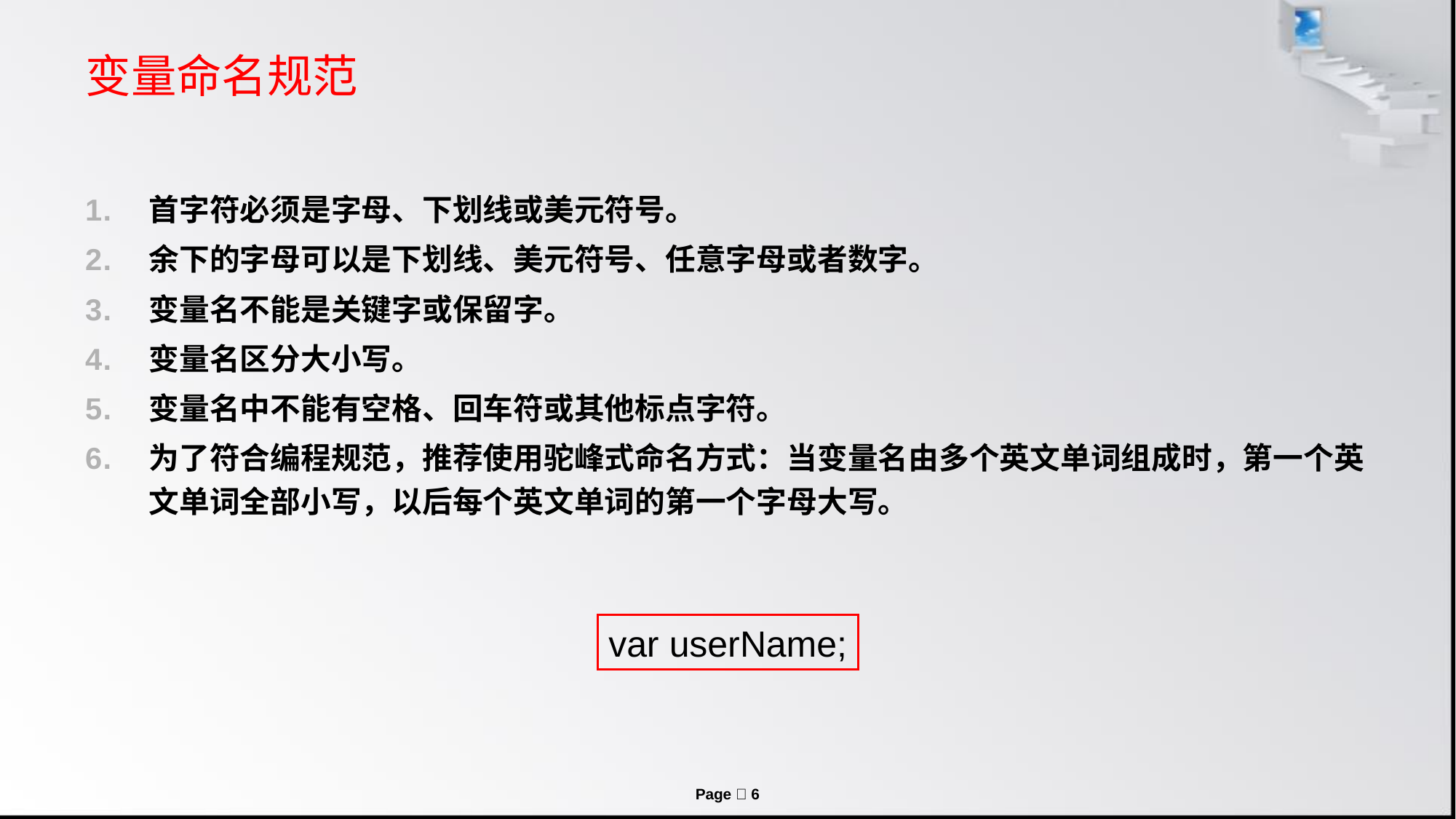

# 变量命名规范
首字符必须是字母、下划线或美元符号。
余下的字母可以是下划线、美元符号、任意字母或者数字。
变量名不能是关键字或保留字。
变量名区分大小写。
变量名中不能有空格、回车符或其他标点字符。
为了符合编程规范，推荐使用驼峰式命名方式：当变量名由多个英文单词组成时，第一个英文单词全部小写，以后每个英文单词的第一个字母大写。

var userName;